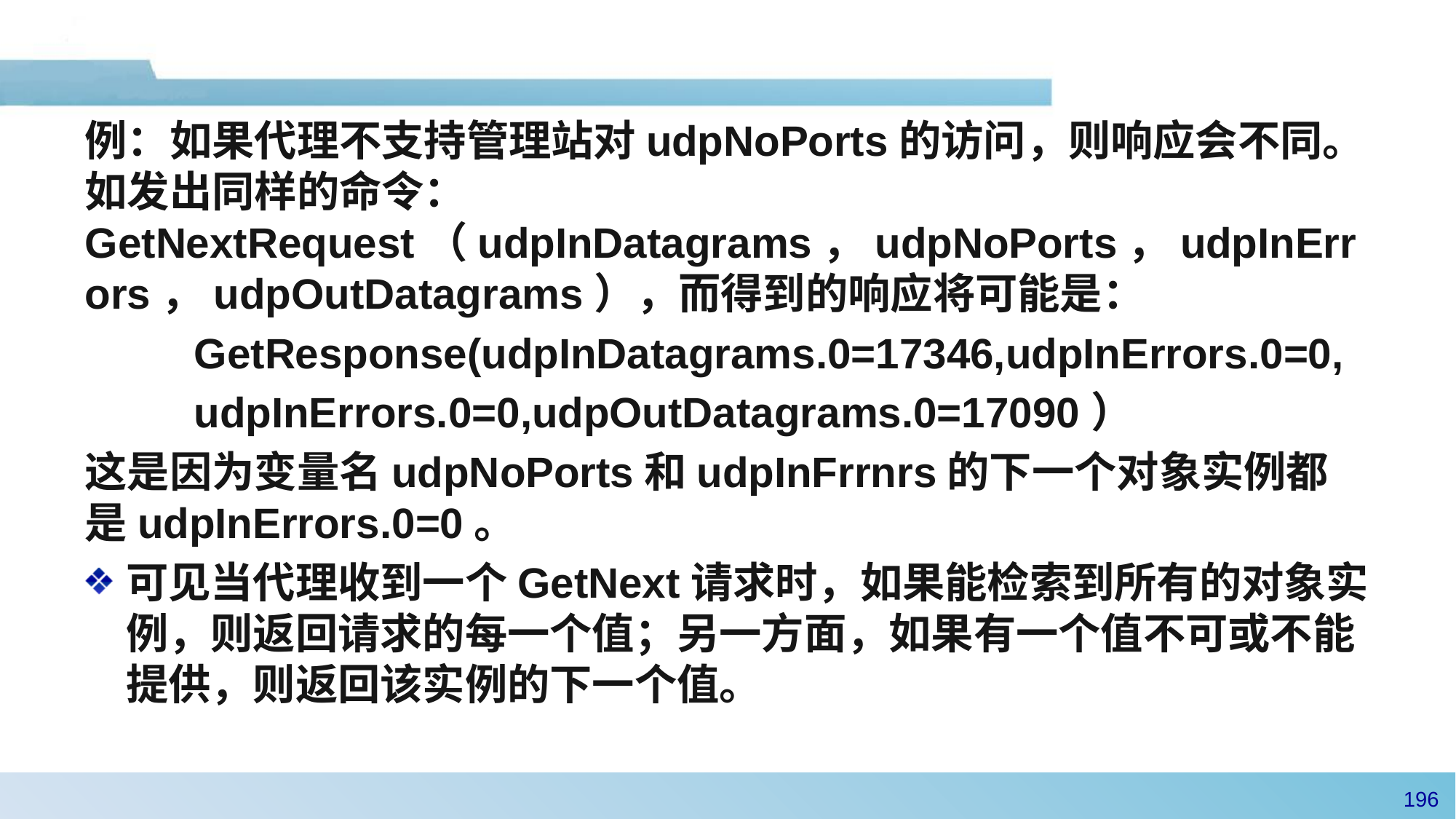

例：如果代理不支持管理站对udpNoPorts的访问，则响应会不同。如发出同样的命令：GetNextRequest（udpInDatagrams，udpNoPorts，udpInErrors，udpOutDatagrams），而得到的响应将可能是：
	GetResponse(udpInDatagrams.0=17346,udpInErrors.0=0,
	udpInErrors.0=0,udpOutDatagrams.0=17090）
这是因为变量名udpNoPorts和udpInFrrnrs的下一个对象实例都是udpInErrors.0=0。
可见当代理收到一个GetNext请求时，如果能检索到所有的对象实例，则返回请求的每一个值；另一方面，如果有一个值不可或不能提供，则返回该实例的下一个值。
196